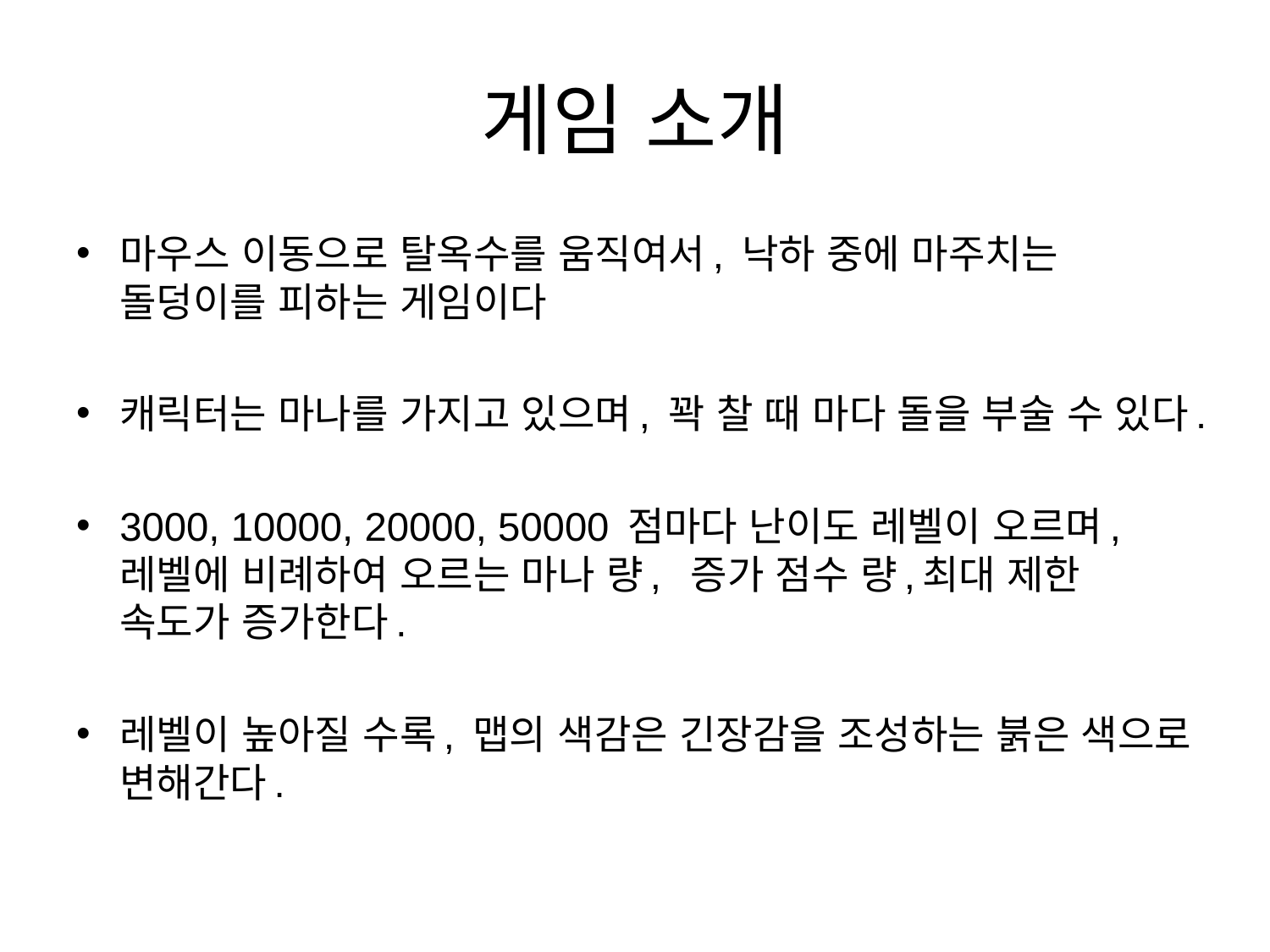

# 게임 소개
마우스 이동으로 탈옥수를 움직여서, 낙하 중에 마주치는 돌덩이를 피하는 게임이다

캐릭터는 마나를 가지고 있으며, 꽉 찰 때 마다 돌을 부술 수 있다.

3000, 10000, 20000, 50000 점마다 난이도 레벨이 오르며, 레벨에 비례하여 오르는 마나 량,  증가 점수 량,최대 제한 속도가 증가한다.

레벨이 높아질 수록, 맵의 색감은 긴장감을 조성하는 붉은 색으로 변해간다.